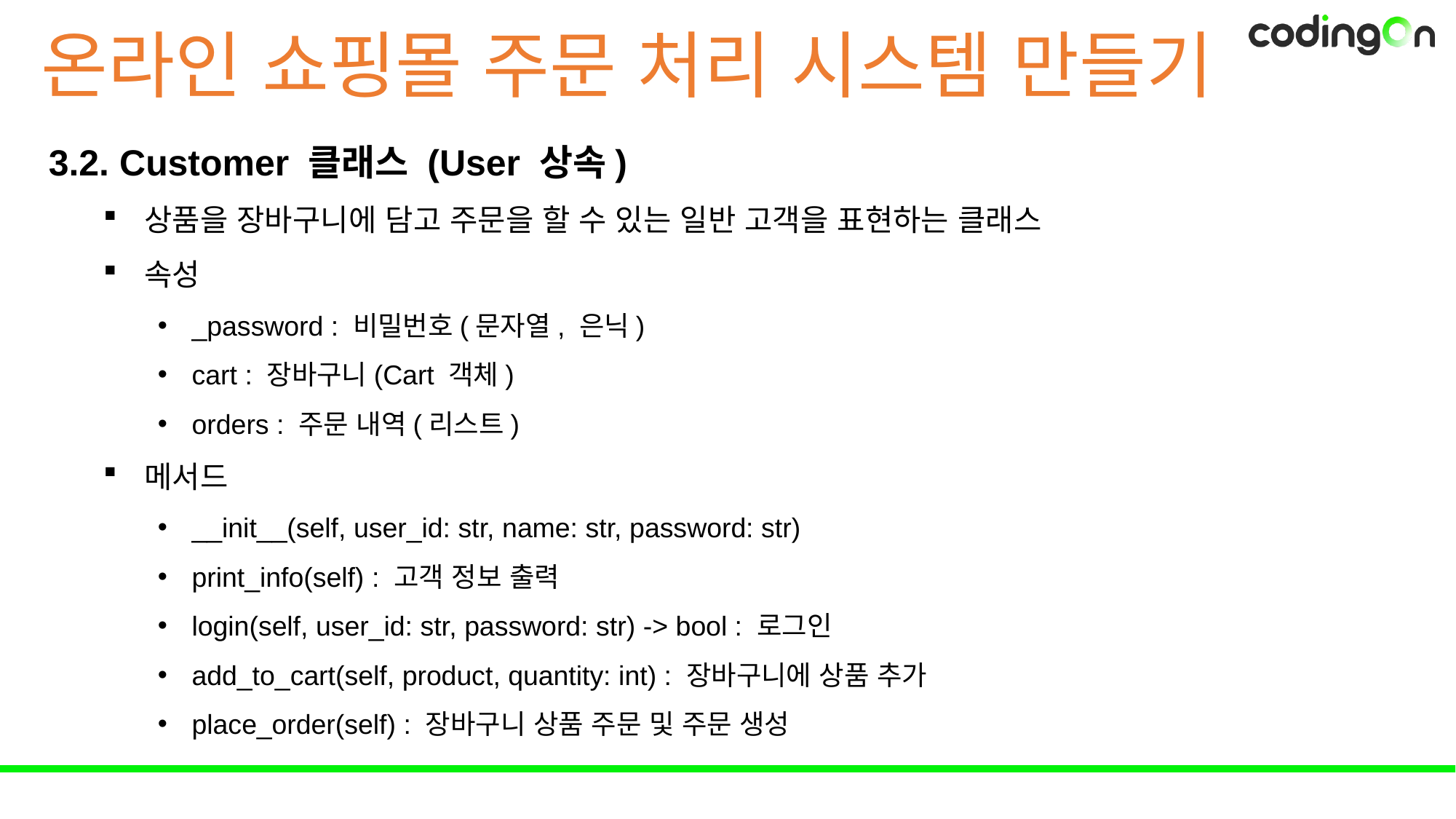

온라인 쇼핑몰 주문 처리 시스템 만들기
3.2. Customer 클래스 (User 상속)
상품을 장바구니에 담고 주문을 할 수 있는 일반 고객을 표현하는 클래스
속성
_password : 비밀번호(문자열, 은닉)
cart : 장바구니(Cart 객체)
orders : 주문 내역(리스트)
메서드
__init__(self, user_id: str, name: str, password: str)
print_info(self) : 고객 정보 출력
login(self, user_id: str, password: str) -> bool : 로그인
add_to_cart(self, product, quantity: int) : 장바구니에 상품 추가
place_order(self) : 장바구니 상품 주문 및 주문 생성